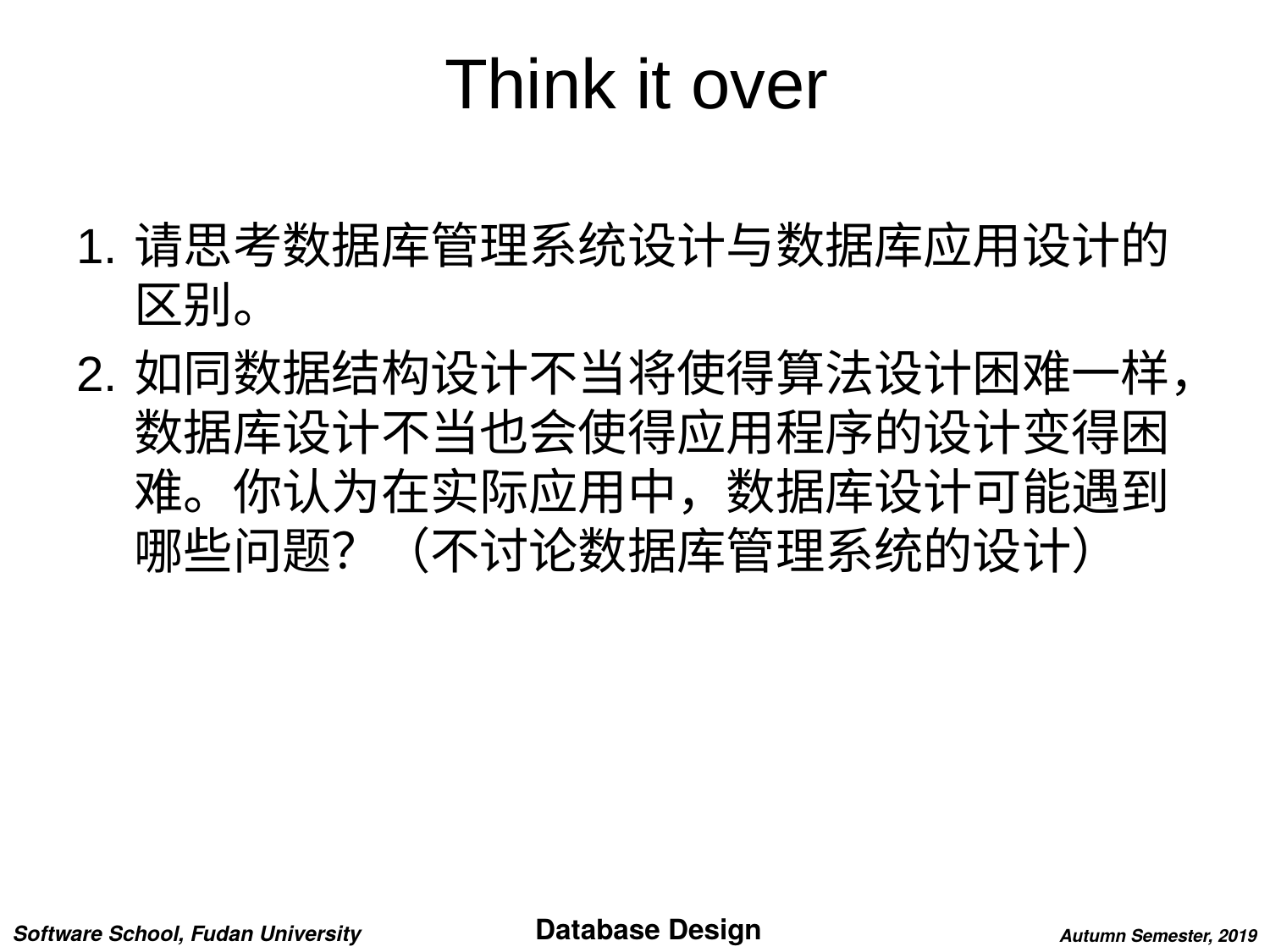

# Think it over
请思考数据库管理系统设计与数据库应用设计的区别。
如同数据结构设计不当将使得算法设计困难一样，数据库设计不当也会使得应用程序的设计变得困难。你认为在实际应用中，数据库设计可能遇到哪些问题？（不讨论数据库管理系统的设计）